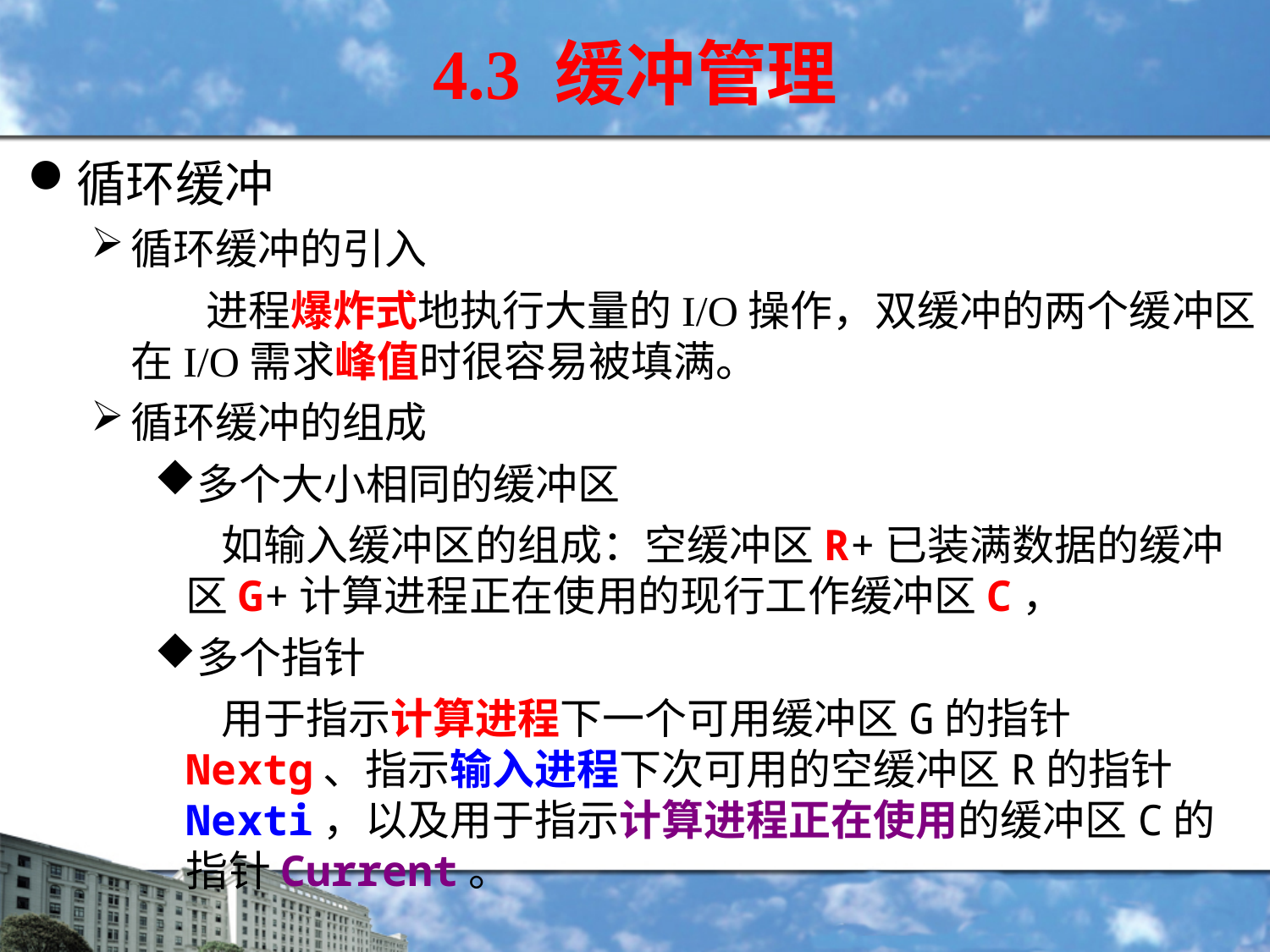

4.3 缓冲管理
循环缓冲
循环缓冲的引入
           进程爆炸式地执行大量的I/O操作，双缓冲的两个缓冲区在I/O需求峰值时很容易被填满。
循环缓冲的组成
多个大小相同的缓冲区
      如输入缓冲区的组成：空缓冲区R+已装满数据的缓冲区G+计算进程正在使用的现行工作缓冲区C，
多个指针
      用于指示计算进程下一个可用缓冲区G的指针Nextg、指示输入进程下次可用的空缓冲区R的指针Nexti，以及用于指示计算进程正在使用的缓冲区C的指针Current。